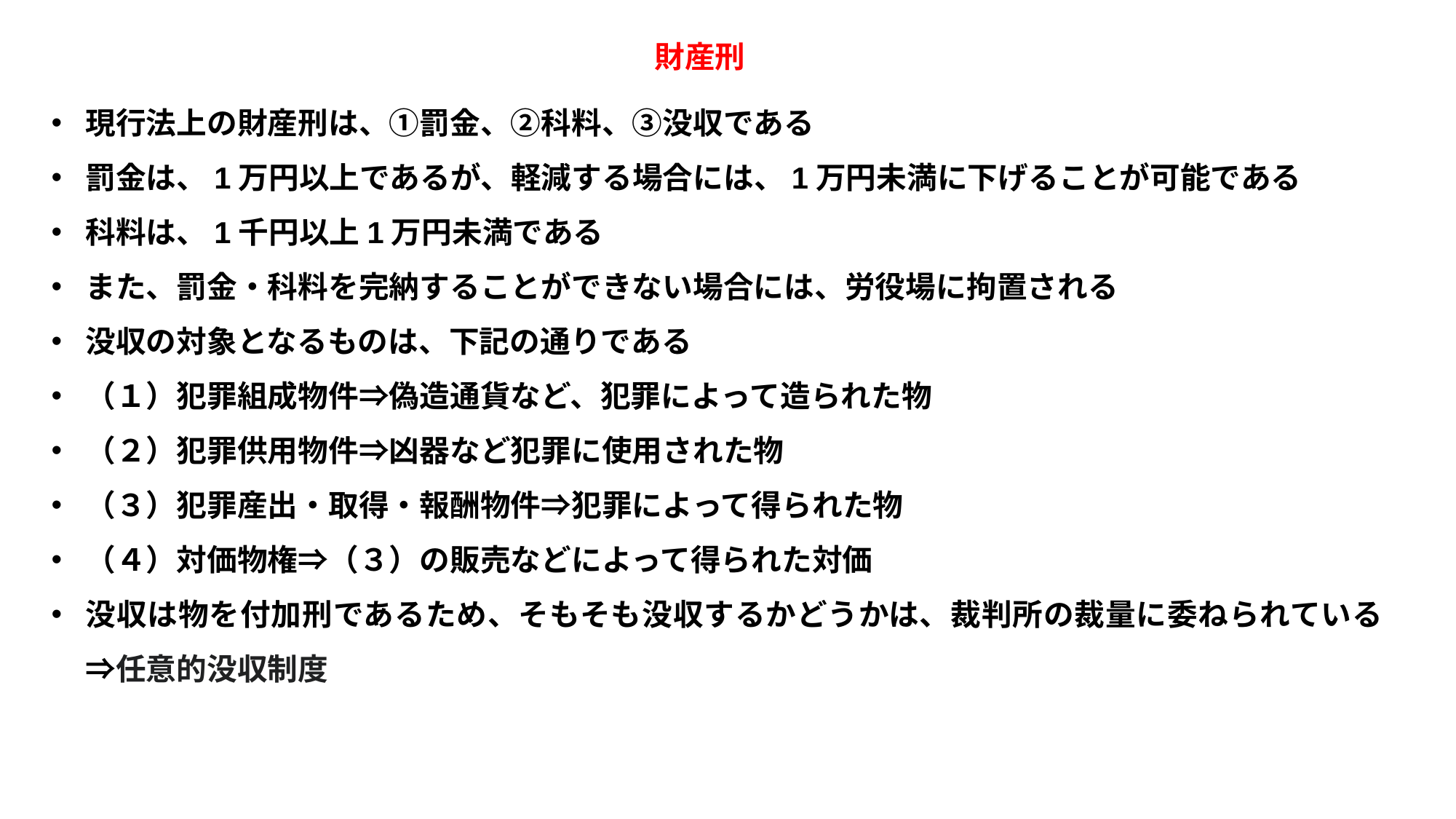

財産刑
現行法上の財産刑は、①罰金、②科料、③没収である
罰金は、1万円以上であるが、軽減する場合には、1万円未満に下げることが可能である
科料は、1千円以上1万円未満である
また、罰金・科料を完納することができない場合には、労役場に拘置される
没収の対象となるものは、下記の通りである
（１）犯罪組成物件⇒偽造通貨など、犯罪によって造られた物
（２）犯罪供用物件⇒凶器など犯罪に使用された物
（３）犯罪産出・取得・報酬物件⇒犯罪によって得られた物
（４）対価物権⇒（３）の販売などによって得られた対価
没収は物を付加刑であるため、そもそも没収するかどうかは、裁判所の裁量に委ねられている⇒任意的没収制度